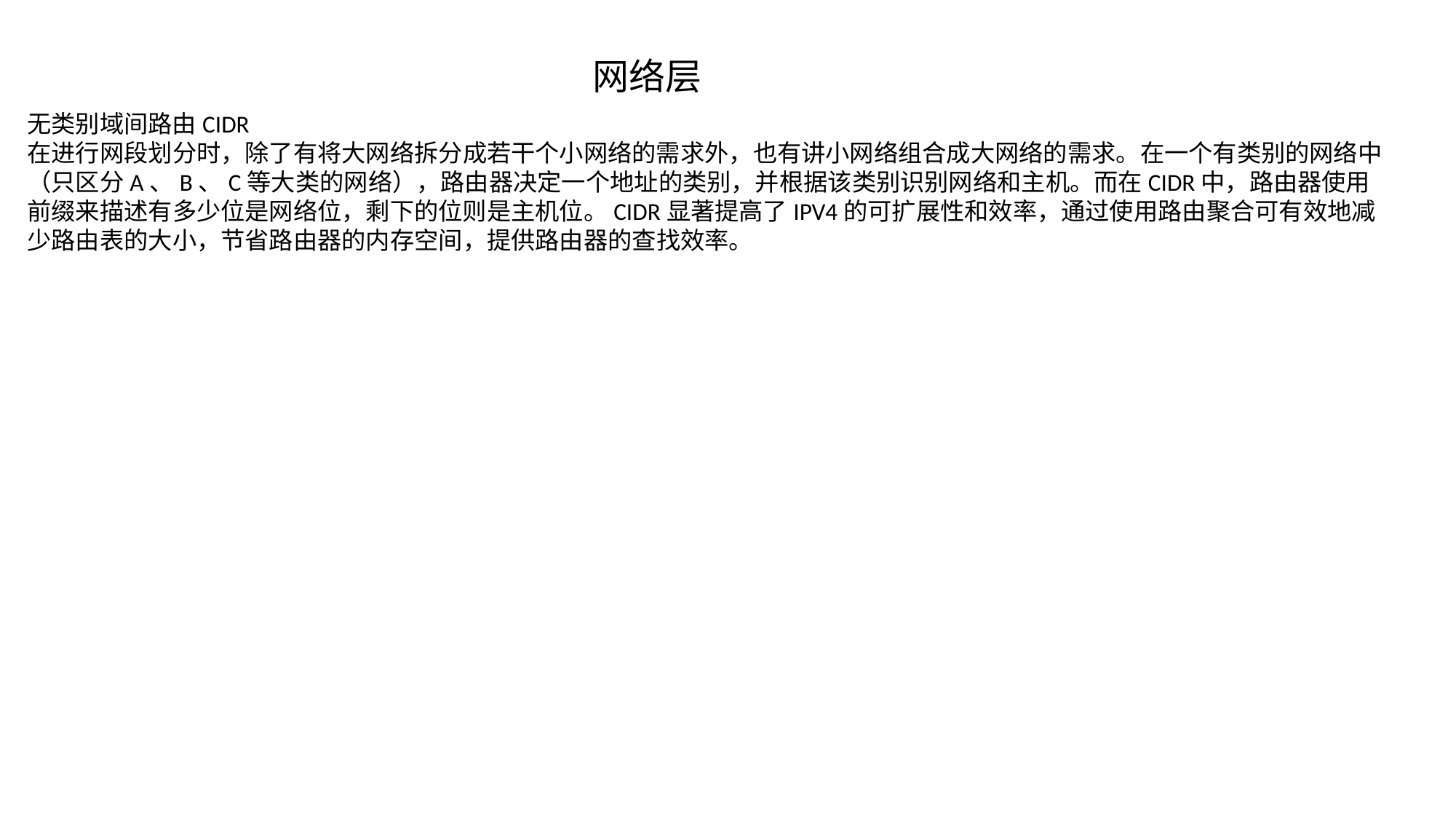

网络层
无类别域间路由CIDR
在进行网段划分时，除了有将大网络拆分成若干个小网络的需求外，也有讲小网络组合成大网络的需求。在一个有类别的网络中（只区分A、B、C等大类的网络），路由器决定一个地址的类别，并根据该类别识别网络和主机。而在CIDR中，路由器使用前缀来描述有多少位是网络位，剩下的位则是主机位。CIDR显著提高了IPV4的可扩展性和效率，通过使用路由聚合可有效地减少路由表的大小，节省路由器的内存空间，提供路由器的查找效率。